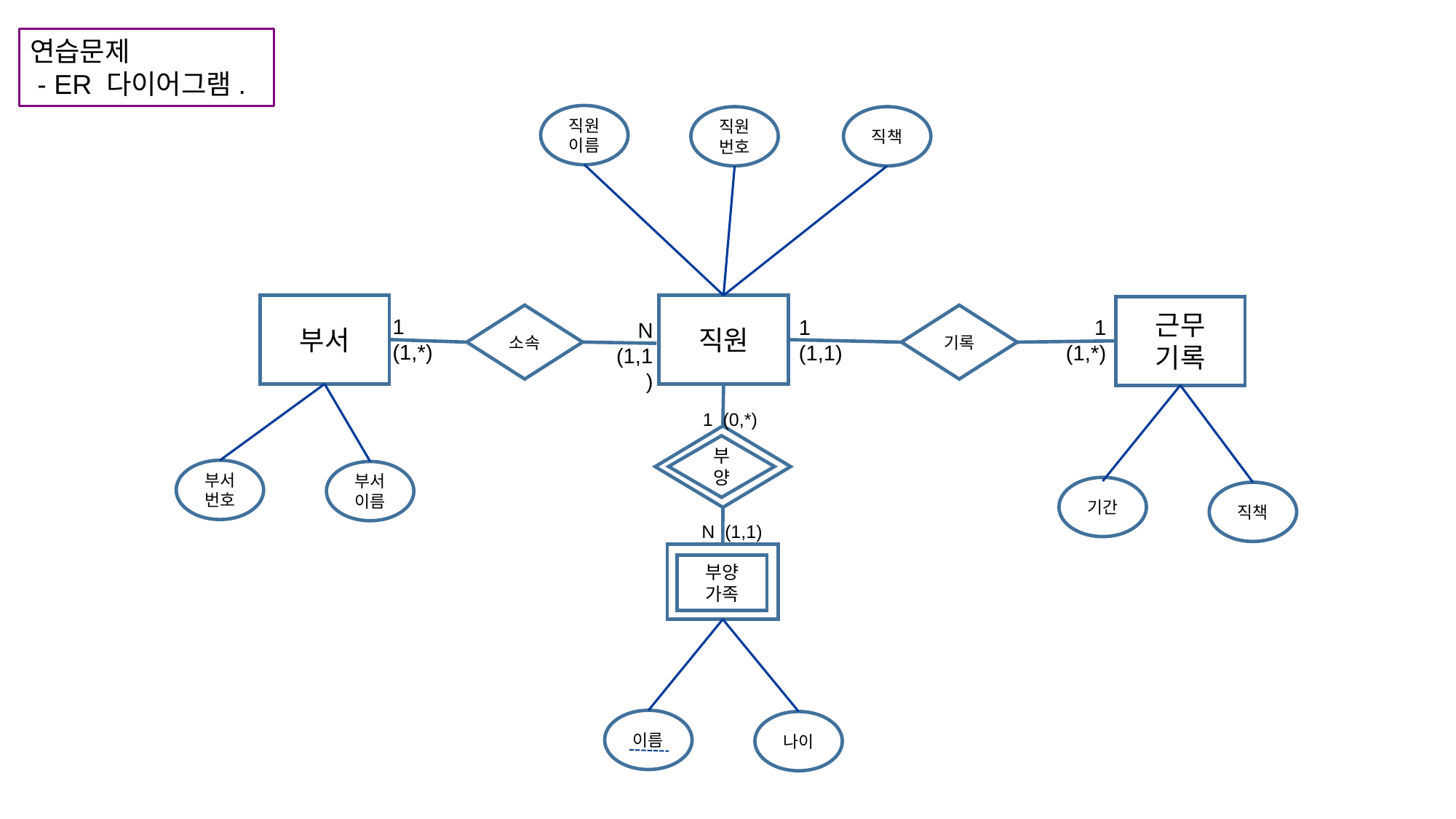

연습문제
 - ER 다이어그램.
직원이름
직원번호
직책
부서
직원
근무
기록
소속
기록
1
(1,*)
1
(1,*)
1
(1,1)
N
(1,1)
1  (0,*)

부양
부서번호
부서이름
기간
직책
N  (1,1)

부양
가족
이름
나이